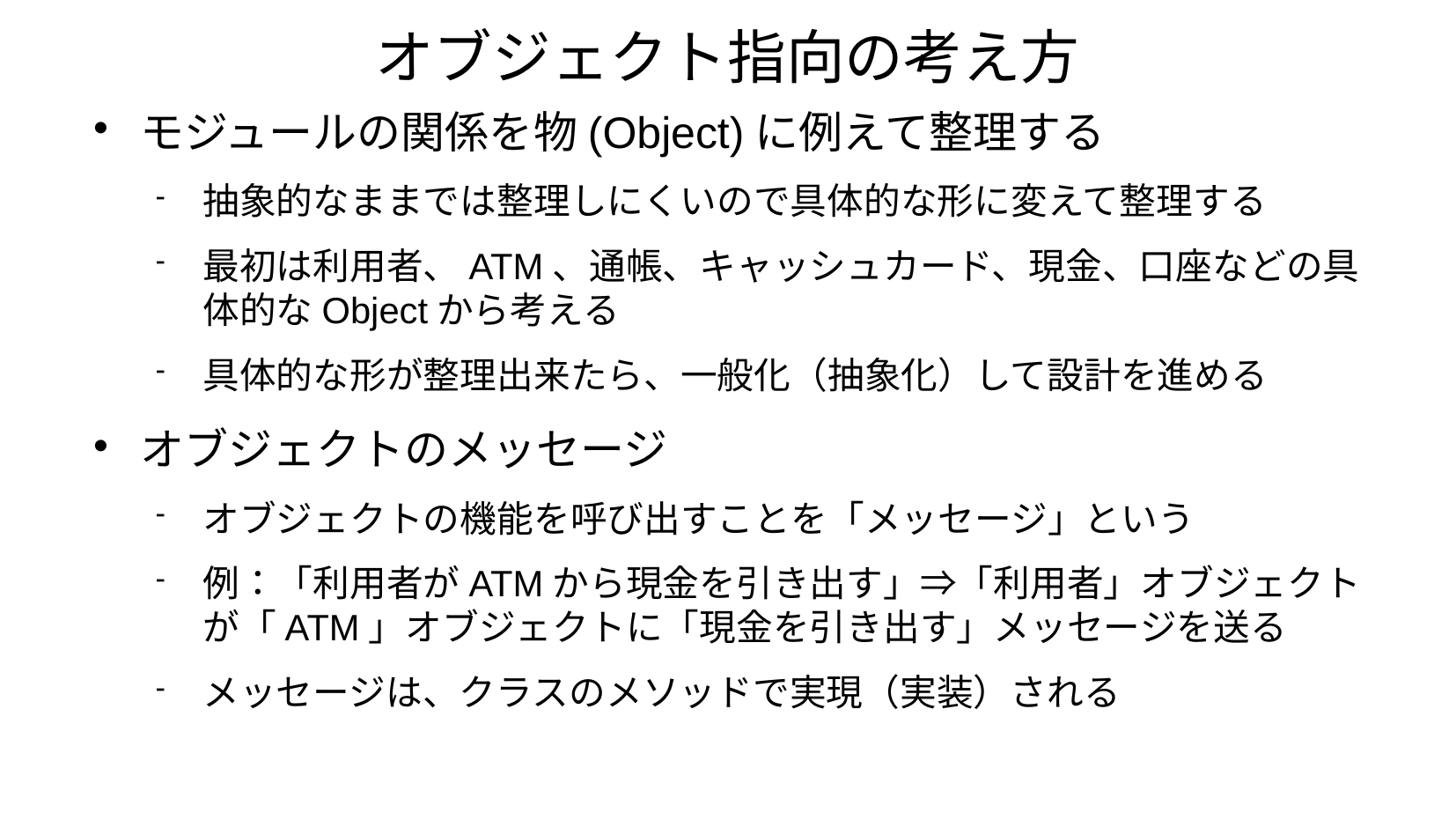

# オブジェクト指向の考え方
モジュールの関係を物(Object)に例えて整理する
抽象的なままでは整理しにくいので具体的な形に変えて整理する
最初は利用者、ATM、通帳、キャッシュカード、現金、口座などの具体的なObjectから考える
具体的な形が整理出来たら、一般化（抽象化）して設計を進める
オブジェクトのメッセージ
オブジェクトの機能を呼び出すことを「メッセージ」という
例：「利用者がATMから現金を引き出す」⇒「利用者」オブジェクトが「ATM」オブジェクトに「現金を引き出す」メッセージを送る
メッセージは、クラスのメソッドで実現（実装）される